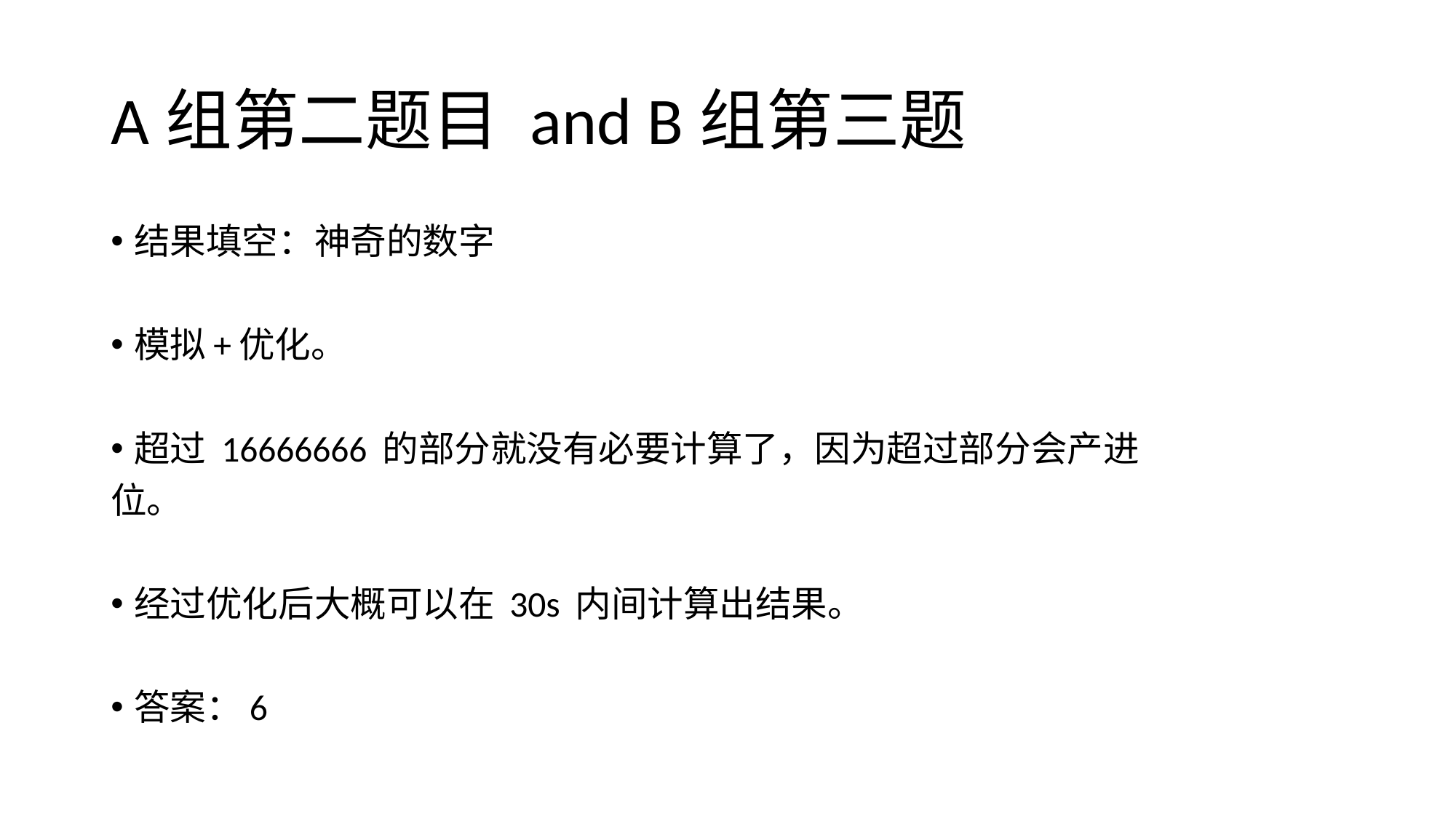

# A组第二题目 and B组第三题
结果填空：神奇的数字

模拟+优化。

超过 16666666 的部分就没有必要计算了，因为超过部分会产进
位。

经过优化后大概可以在 30s 内间计算出结果。

答案：6